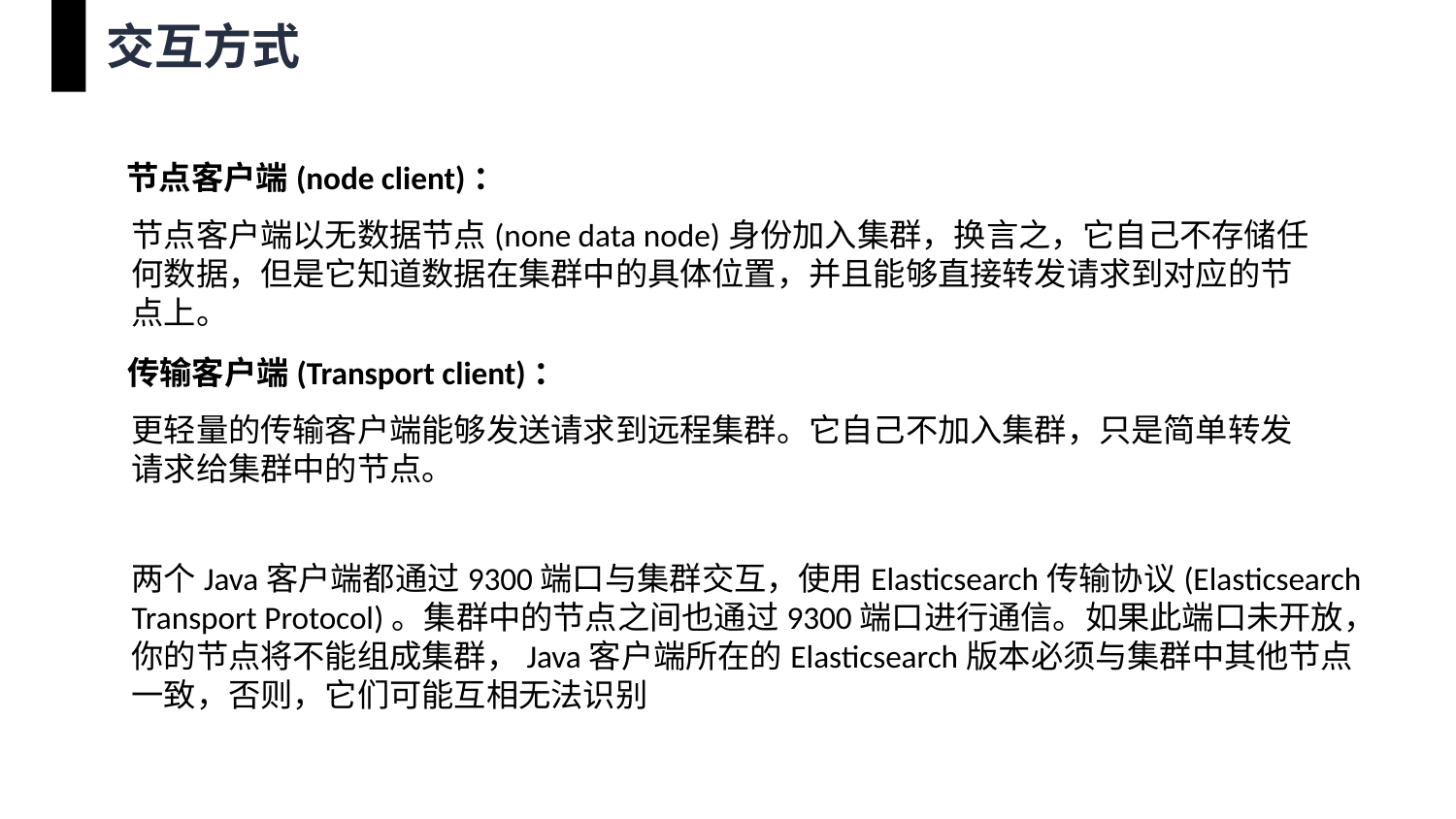

交互方式
节点客户端(node client)：

节点客户端以无数据节点(none data node)身份加入集群，换言之，它自己不存储任何数据，但是它知道数据在集群中的具体位置，并且能够直接转发请求到对应的节点上。
传输客户端(Transport client)：

更轻量的传输客户端能够发送请求到远程集群。它自己不加入集群，只是简单转发请求给集群中的节点。
两个Java客户端都通过9300端口与集群交互，使用Elasticsearch传输协议(Elasticsearch Transport Protocol)。集群中的节点之间也通过9300端口进行通信。如果此端口未开放，你的节点将不能组成集群，Java客户端所在的Elasticsearch版本必须与集群中其他节点一致，否则，它们可能互相无法识别